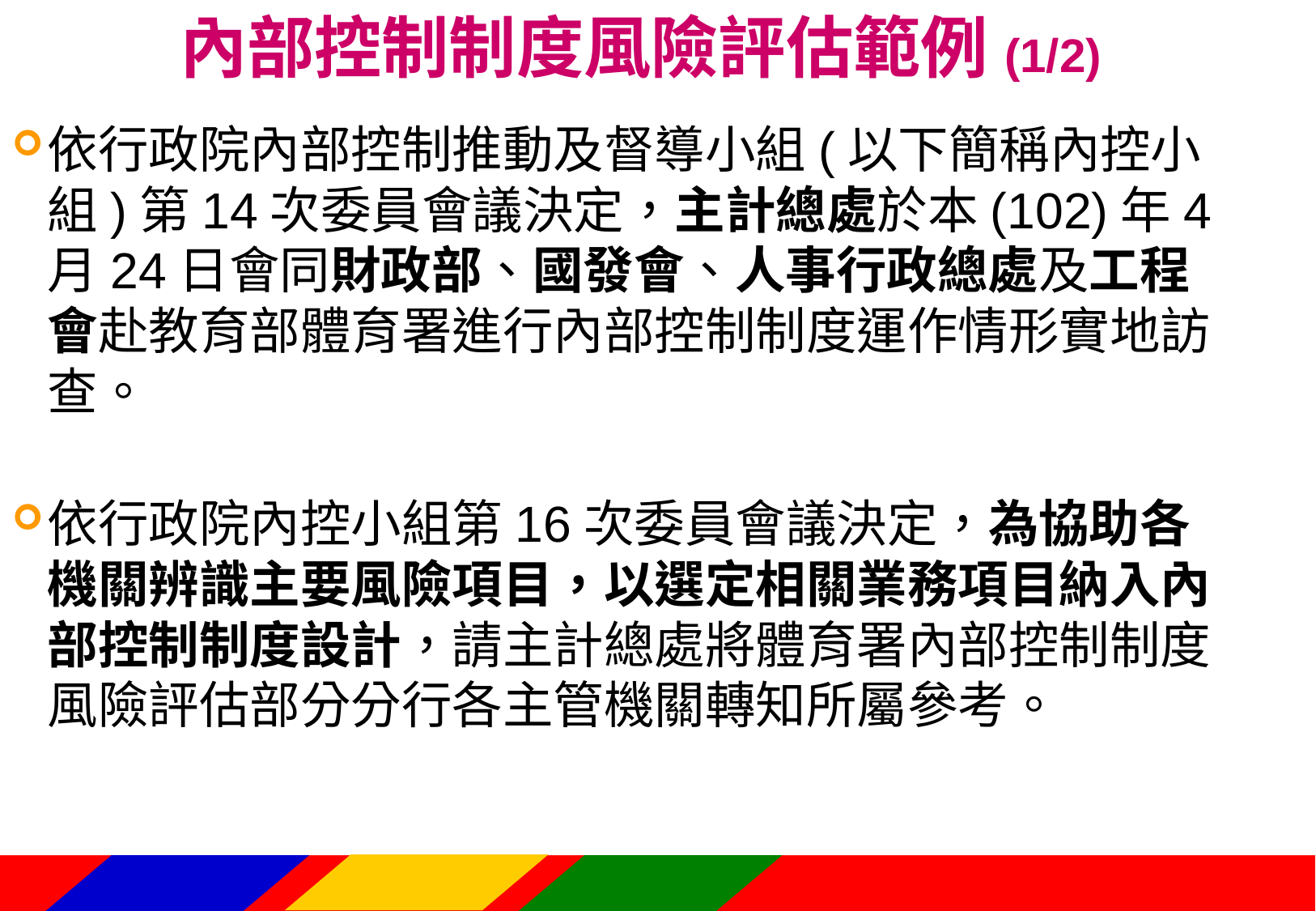

內部控制制度風險評估範例(1/2)
依行政院內部控制推動及督導小組(以下簡稱內控小組)第14次委員會議決定，主計總處於本(102)年4月24日會同財政部、國發會、人事行政總處及工程會赴教育部體育署進行內部控制制度運作情形實地訪查。

依行政院內控小組第16次委員會議決定，為協助各機關辨識主要風險項目，以選定相關業務項目納入內部控制制度設計，請主計總處將體育署內部控制制度風險評估部分分行各主管機關轉知所屬參考。

83